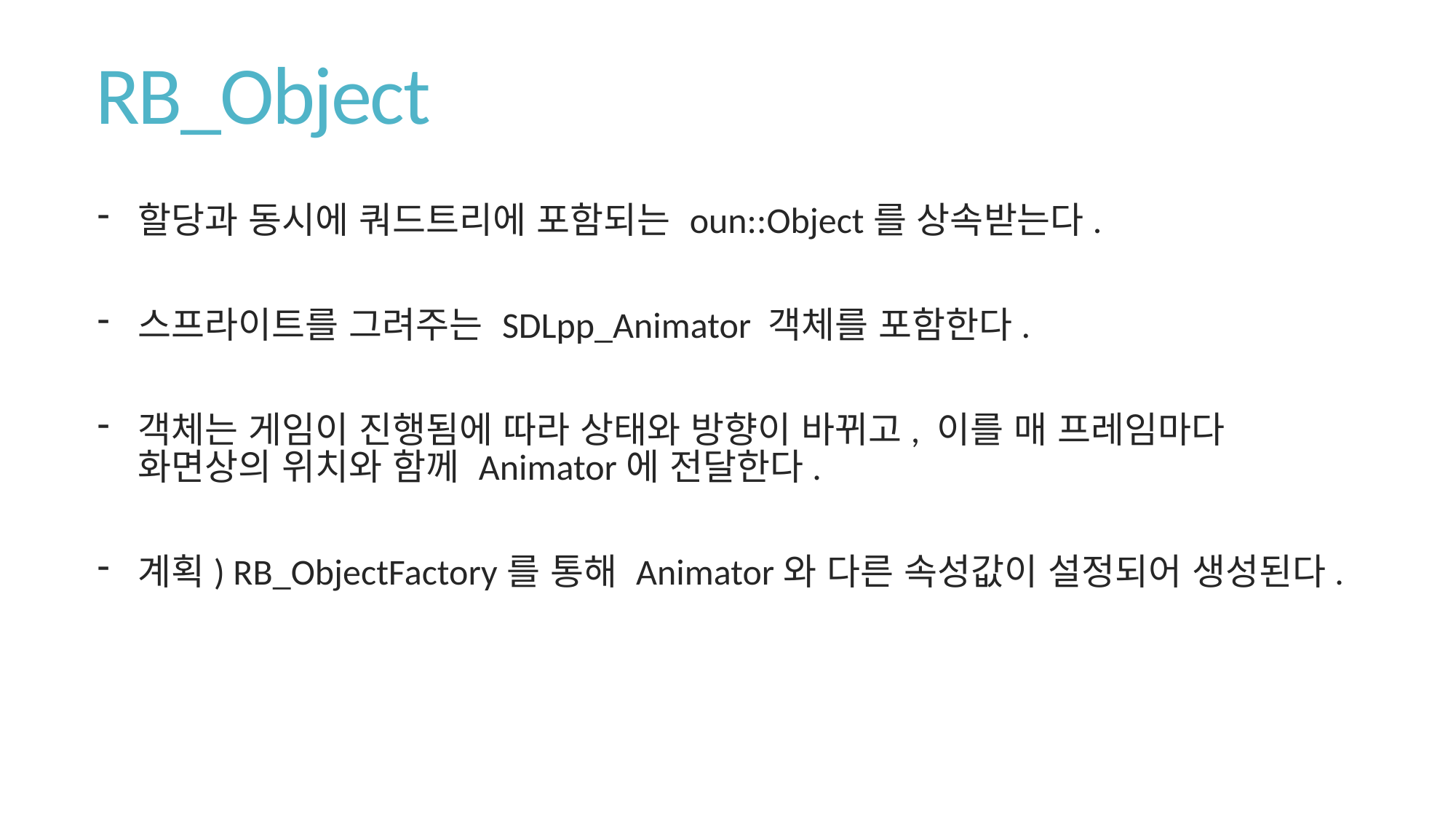

# RB_Object
할당과 동시에 쿼드트리에 포함되는 oun::Object를 상속받는다.

스프라이트를 그려주는 SDLpp_Animator 객체를 포함한다.

객체는 게임이 진행됨에 따라 상태와 방향이 바뀌고, 이를 매 프레임마다 화면상의 위치와 함께 Animator에 전달한다.

계획) RB_ObjectFactory를 통해 Animator와 다른 속성값이 설정되어 생성된다.